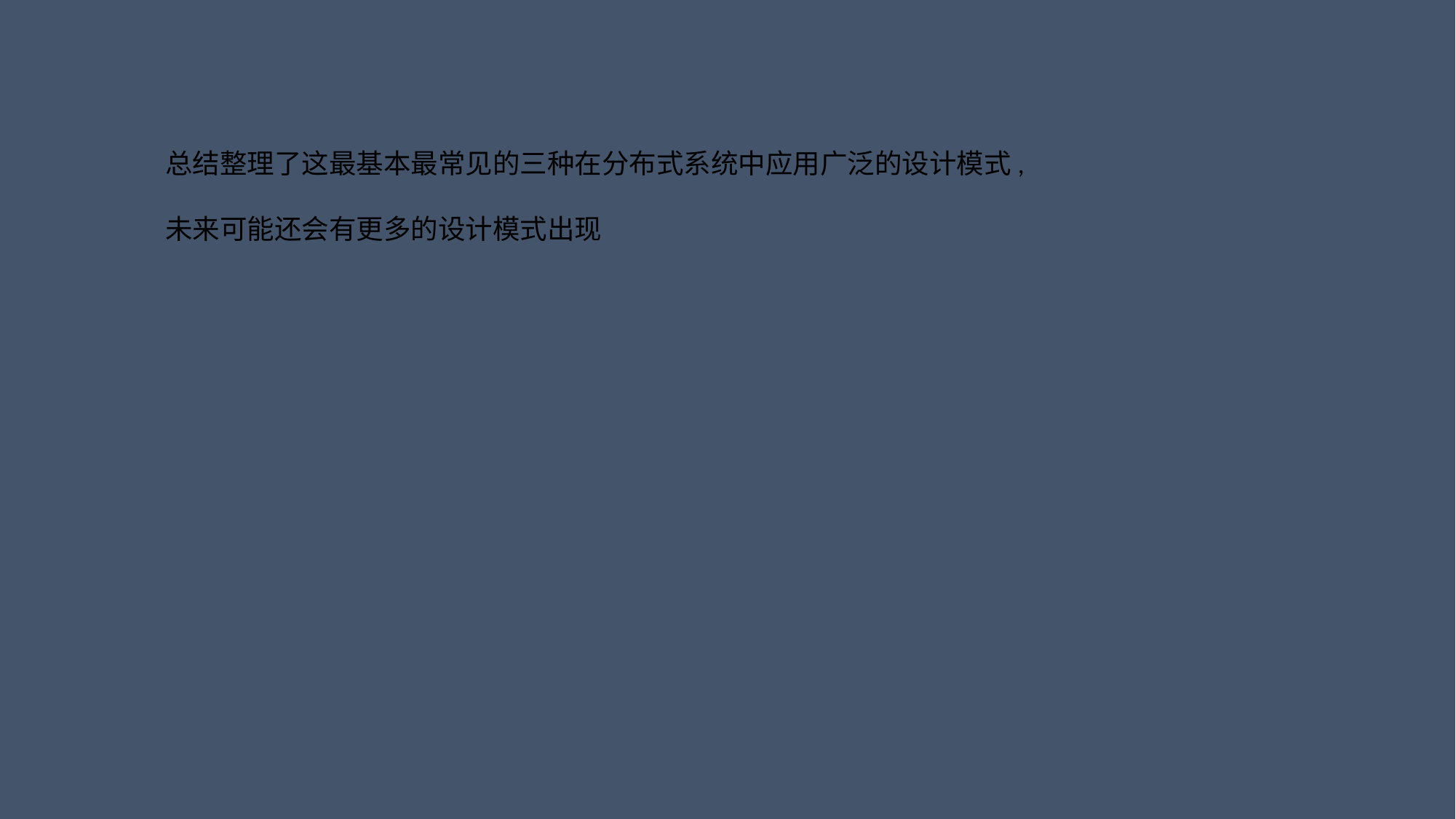

总结整理了这最基本最常见的三种在分布式系统中应用广泛的设计模式,

未来可能还会有更多的设计模式出现